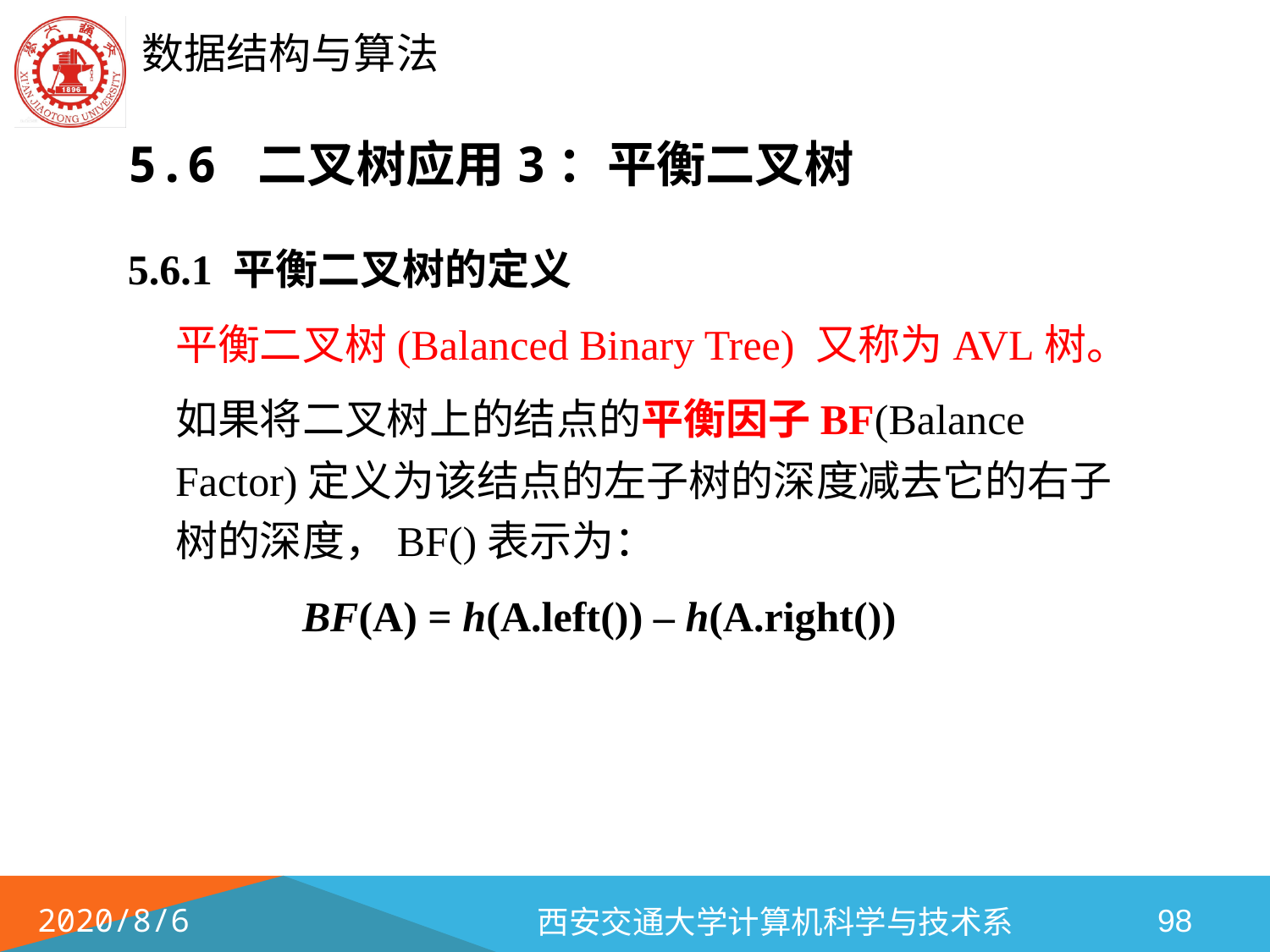

# 5.6 二叉树应用3：平衡二叉树
5.6.1 平衡二叉树的定义
	平衡二叉树(Balanced Binary Tree) 又称为AVL树。
	如果将二叉树上的结点的平衡因子BF(Balance Factor)定义为该结点的左子树的深度减去它的右子树的深度，BF()表示为：
		BF(A) = h(A.left()) – h(A.right())